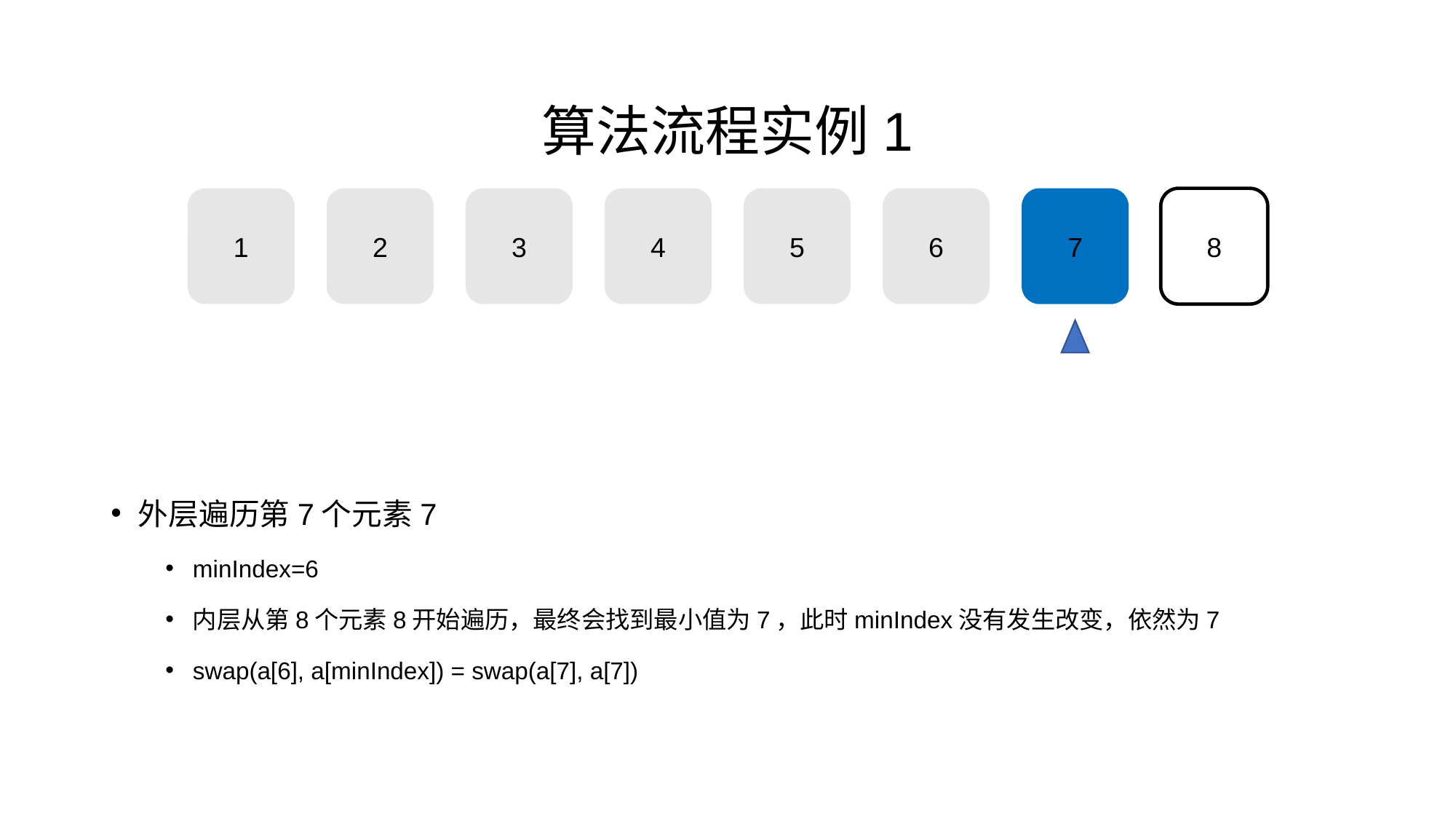

# 算法流程实例1
1
2
3
4
5
6
7
8

外层遍历第7个元素7
minIndex=6
内层从第8个元素8开始遍历，最终会找到最小值为7，此时minIndex没有发生改变，依然为7
swap(a[6], a[minIndex]) = swap(a[7], a[7])